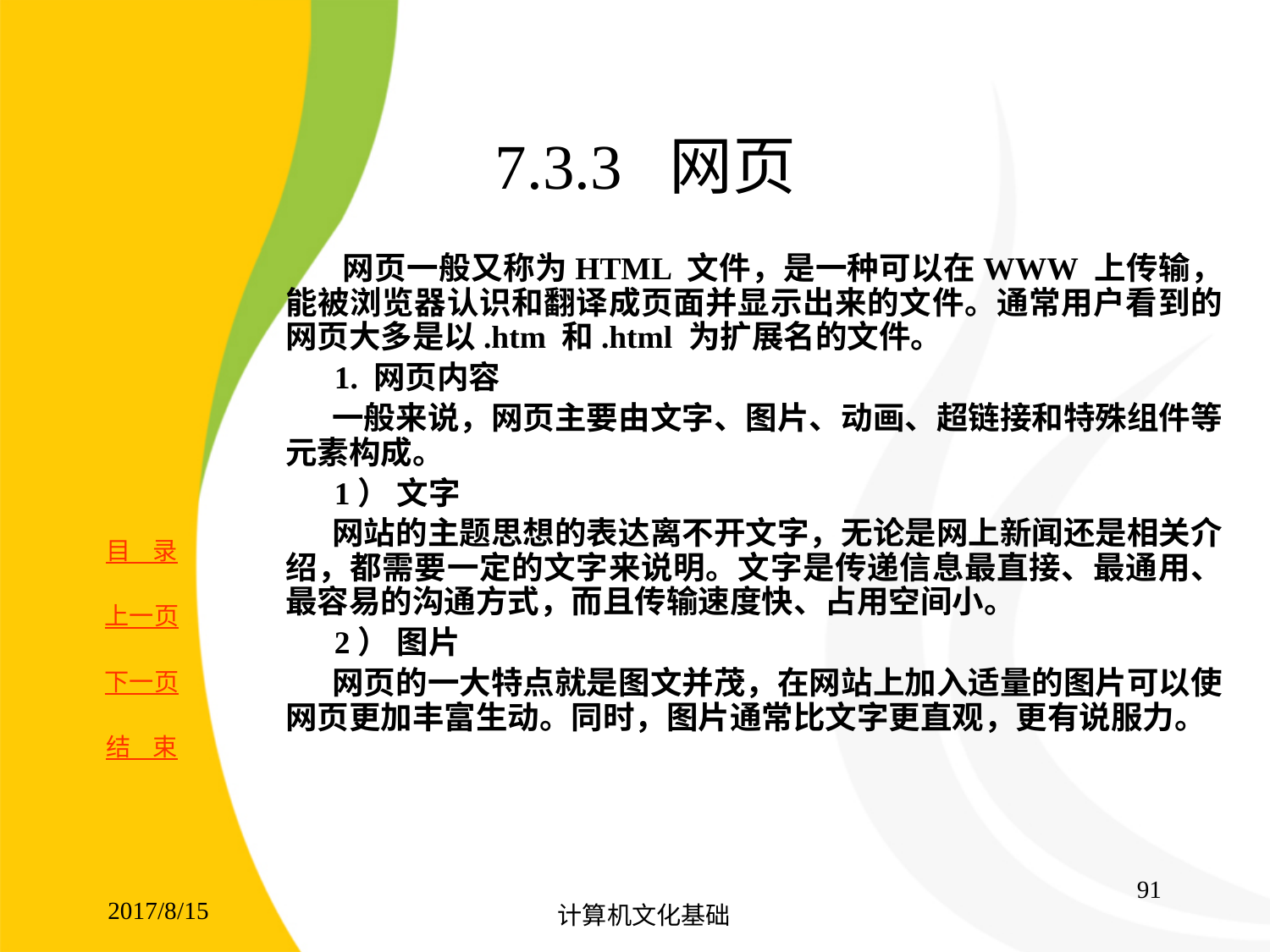

# 7.3.3  网页
	        网页一般又称为HTML 文件，是一种可以在WWW 上传输，能被浏览器认识和翻译成页面并显示出来的文件。通常用户看到的网页大多是以.htm 和.html 为扩展名的文件。
            1. 网页内容
            一般来说，网页主要由文字、图片、动画、超链接和特殊组件等元素构成。
            1） 文字
            网站的主题思想的表达离不开文字，无论是网上新闻还是相关介绍，都需要一定的文字来说明。文字是传递信息最直接、最通用、最容易的沟通方式，而且传输速度快、占用空间小。
            2） 图片
            网页的一大特点就是图文并茂，在网站上加入适量的图片可以使网页更加丰富生动。同时，图片通常比文字更直观，更有说服力。
91
2017/8/15